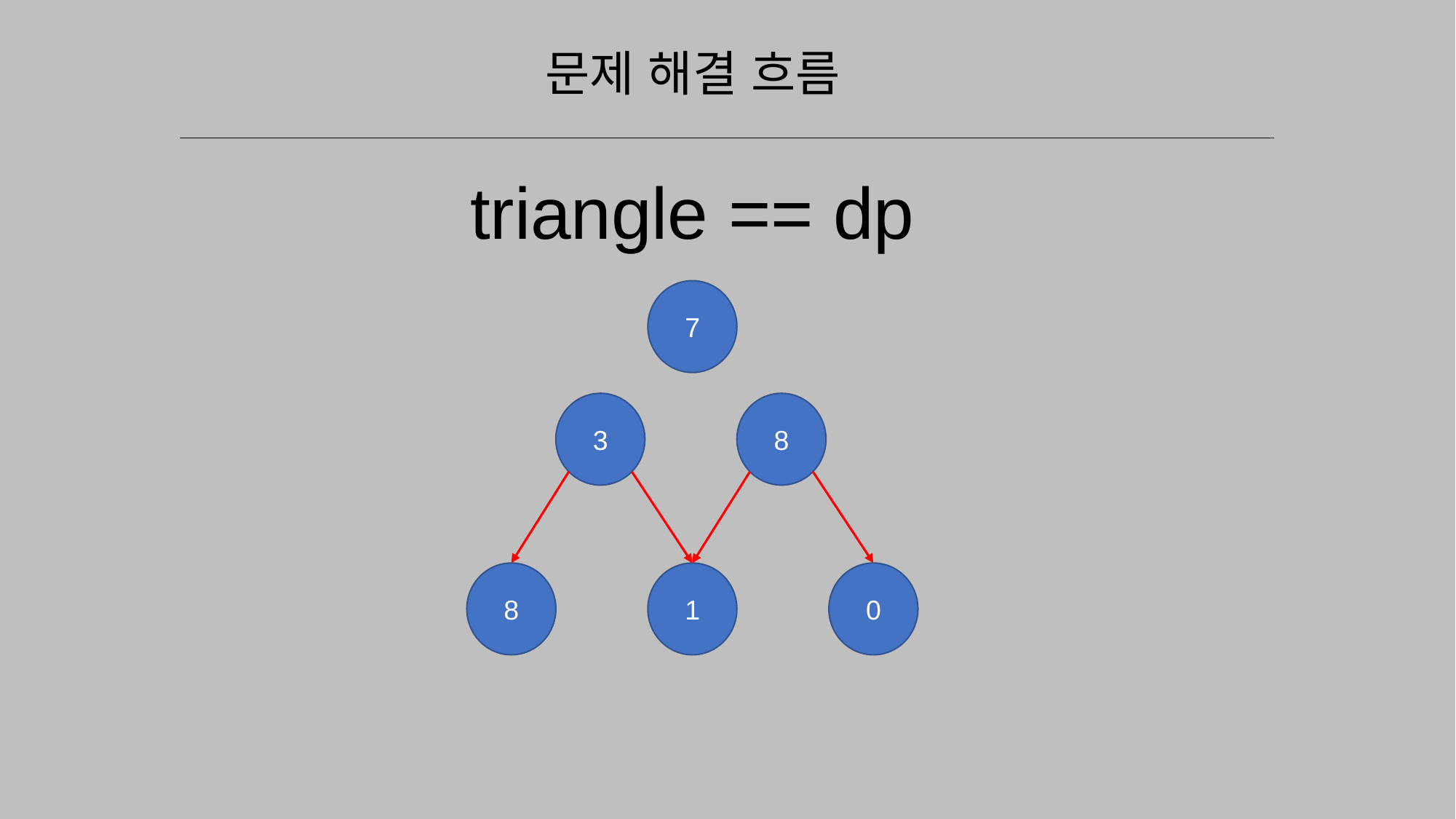

문제 해결 흐름
triangle == dp
7
3
8
8
1
0